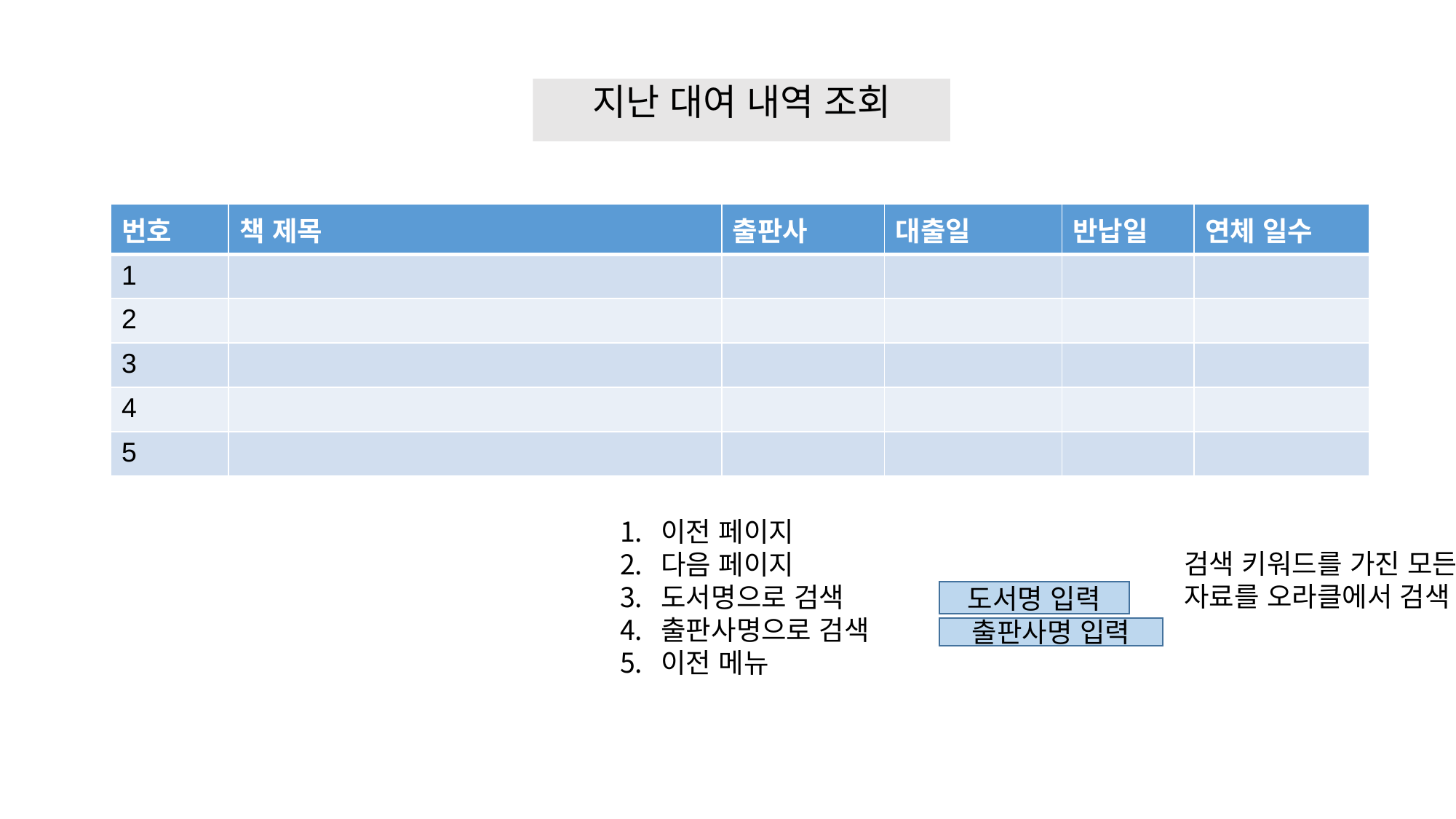

지난 대여 내역 조회
| 번호 | 책 제목 | 출판사 | 대출일 | 반납일 | 연체 일수 |
| --- | --- | --- | --- | --- | --- |
| 1 |  |  |  |  |  |
| 2 |  |  |  |  |  |
| 3 |  |  |  |  |  |
| 4 |  |  |  |  |  |
| 5 |  |  |  |  |  |
이전 페이지
다음 페이지
도서명으로 검색
출판사명으로 검색
이전 메뉴
검색 키워드를 가진 모든 자료를 오라클에서 검색
도서명 입력
출판사명 입력